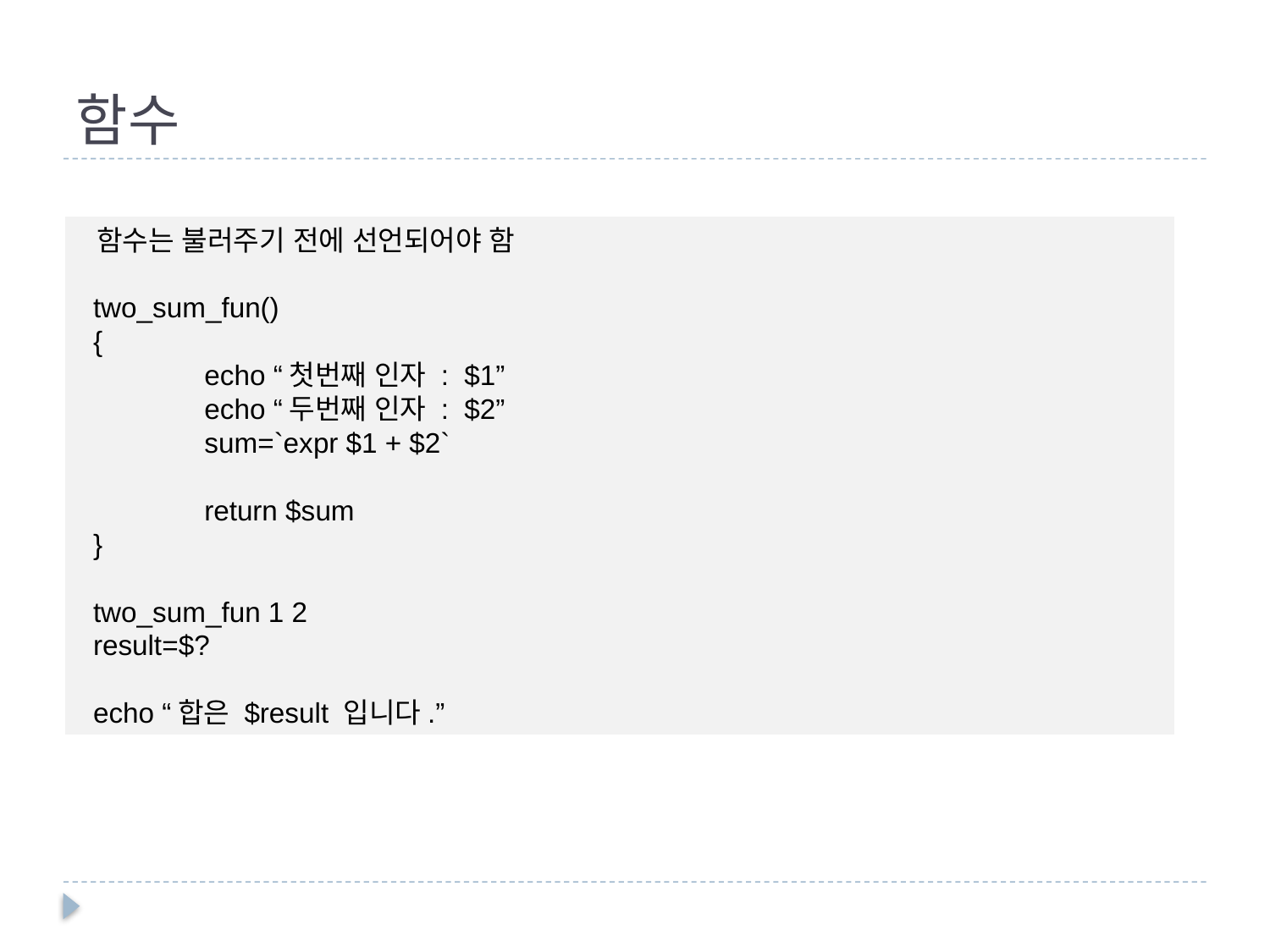

# 함수
  함수는 불러주기 전에 선언되어야 함

  two_sum_fun()
  {
	echo “첫번째 인자 :  $1”
	echo “두번째 인자 :  $2”
	sum=`expr $1 + $2`

	return $sum
  }

  two_sum_fun 1 2
  result=$?

  echo “합은 $result 입니다.”